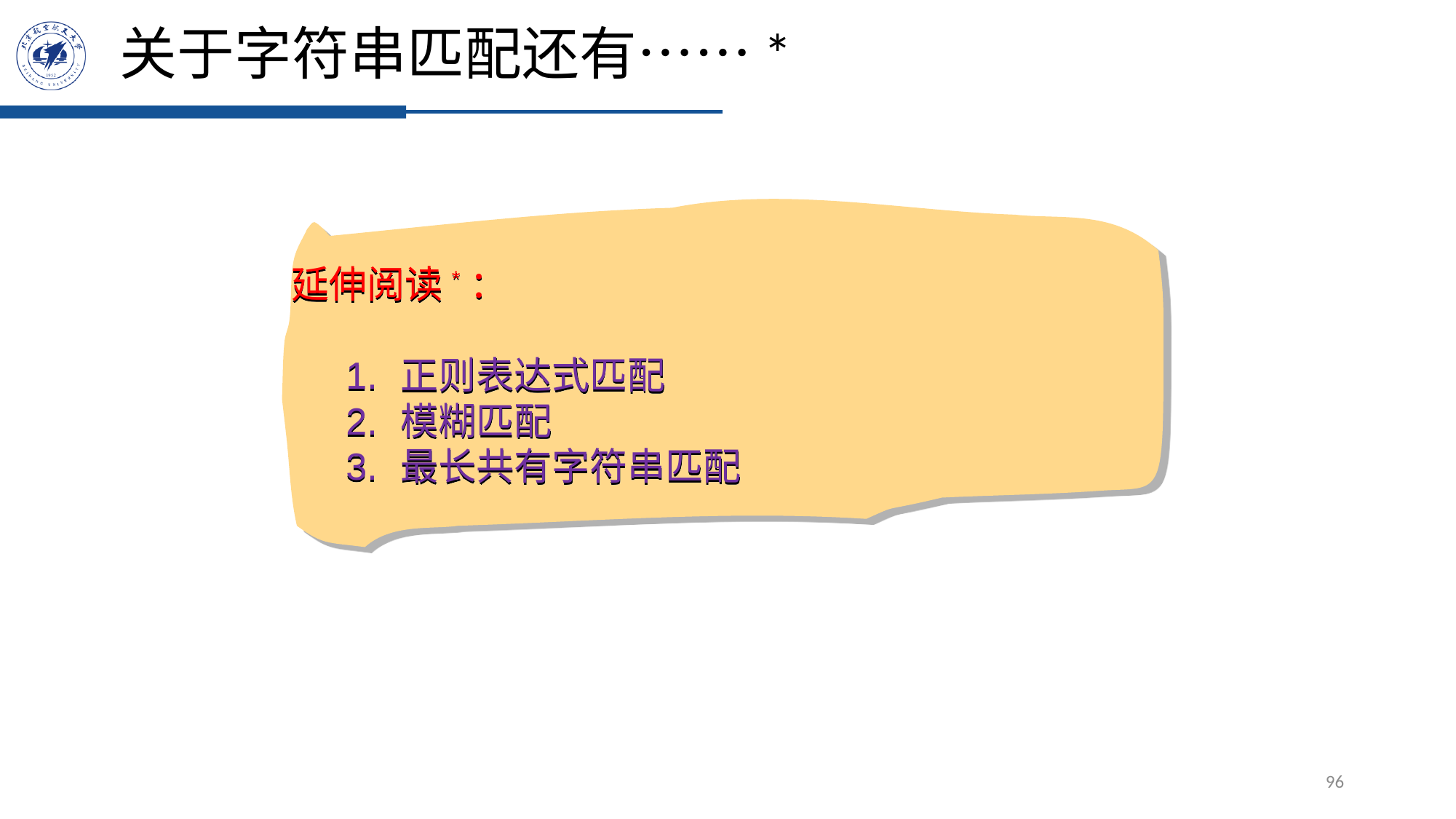

# 关于字符串匹配还有……*

延伸阅读*：

正则表达式匹配
模糊匹配
最长共有字符串匹配

96